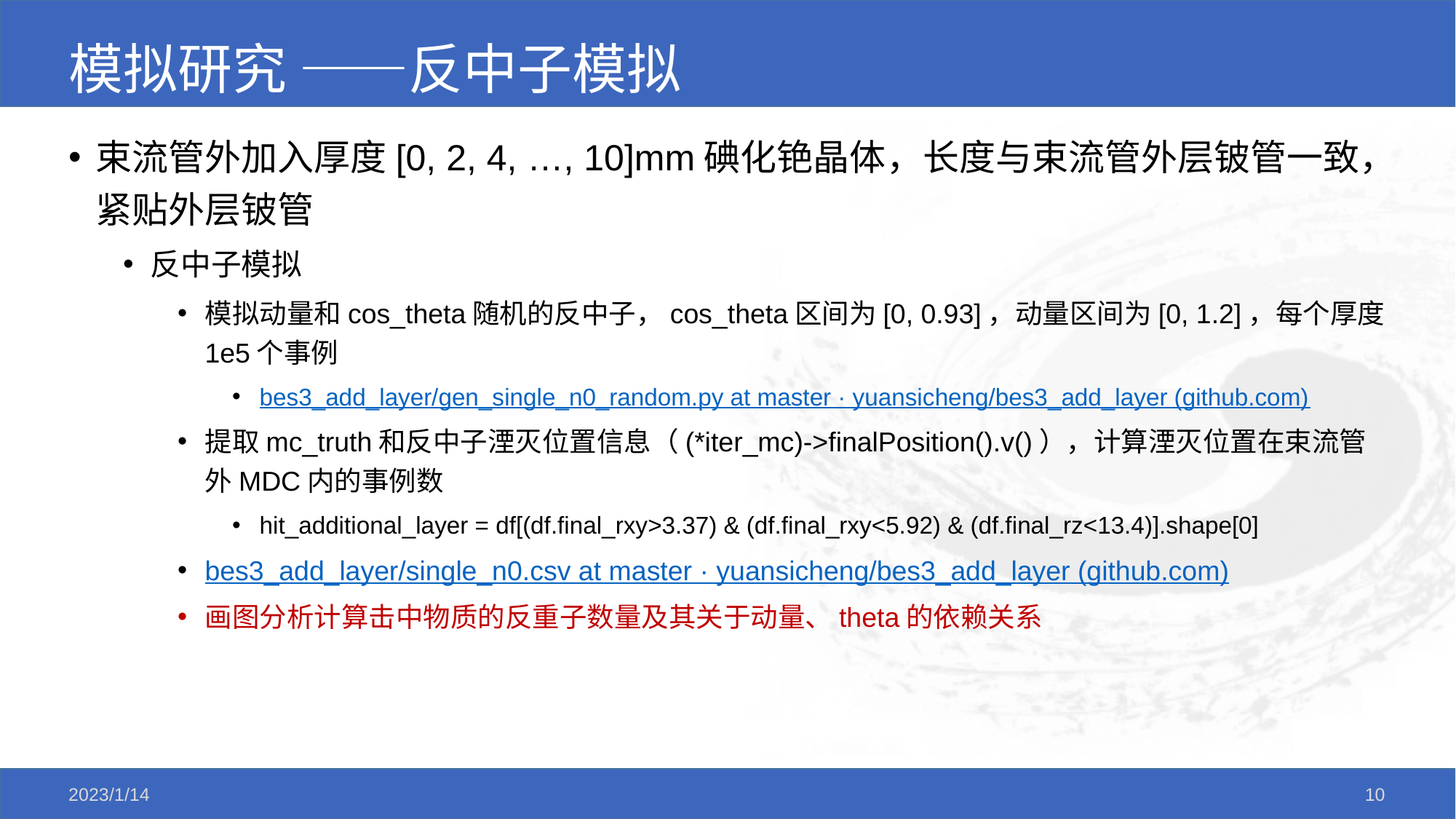

# 模拟研究 ——反中子模拟
束流管外加入厚度[0, 2, 4, …, 10]mm碘化铯晶体，长度与束流管外层铍管一致，紧贴外层铍管
反中子模拟
模拟动量和cos_theta随机的反中子，cos_theta区间为[0, 0.93]，动量区间为[0, 1.2]，每个厚度1e5个事例
bes3_add_layer/gen_single_n0_random.py at master · yuansicheng/bes3_add_layer (github.com)
提取mc_truth和反中子湮灭位置信息（(*iter_mc)->finalPosition().v()），计算湮灭位置在束流管外MDC内的事例数
hit_additional_layer = df[(df.final_rxy>3.37) & (df.final_rxy<5.92) & (df.final_rz<13.4)].shape[0]
bes3_add_layer/single_n0.csv at master · yuansicheng/bes3_add_layer (github.com)
画图分析计算击中物质的反重子数量及其关于动量、theta的依赖关系

2023/1/14
10